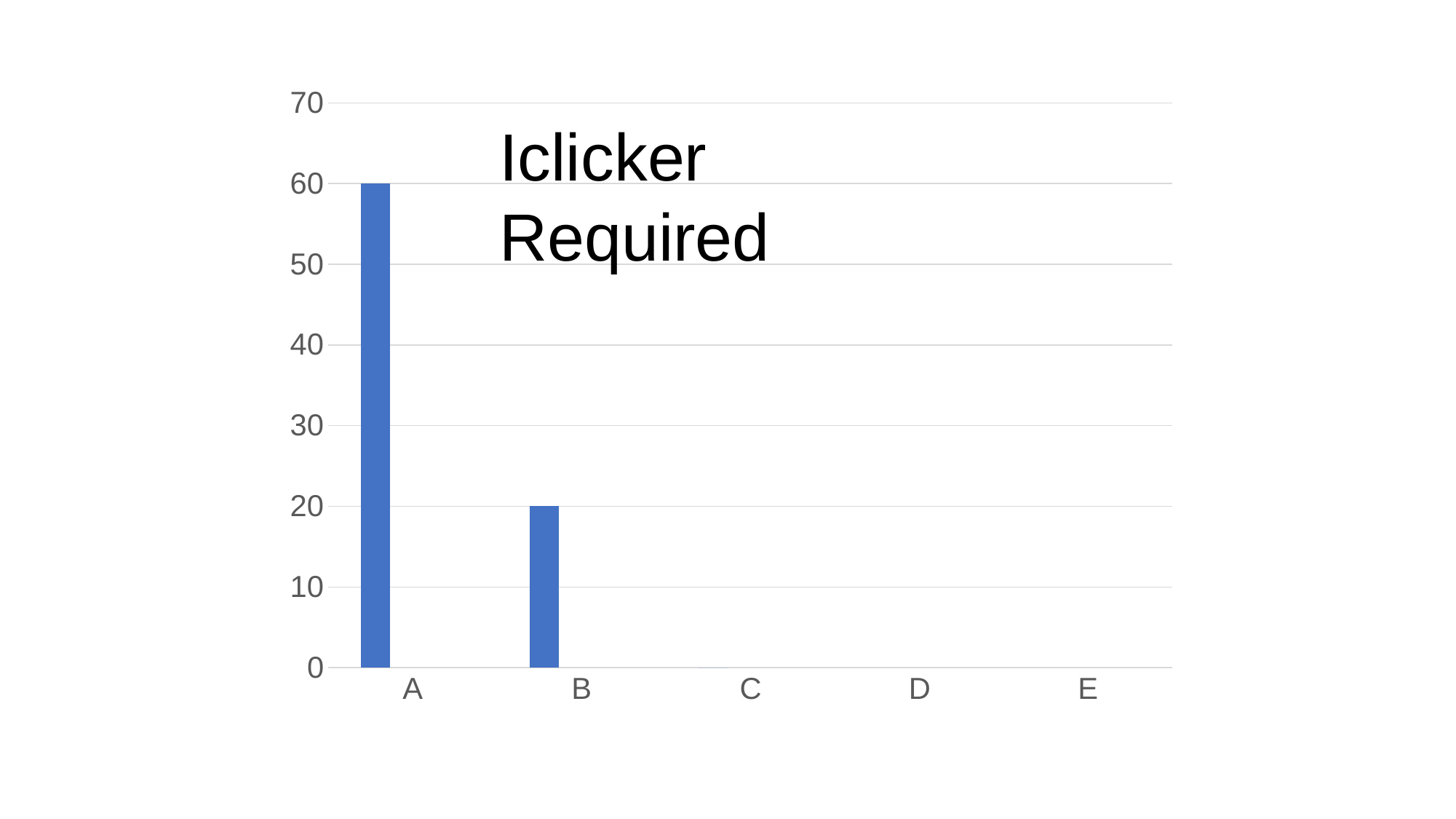

### Chart

| Category | 系列 1 | 列1 | 列2 |
|---|---|---|---|
| A | 60.0 | None | None |
| B | 20.0 | None | None |
| C | 0.0 | None | None |
| D | None | None | None |
| E | None | None | None |
Iclicker Required